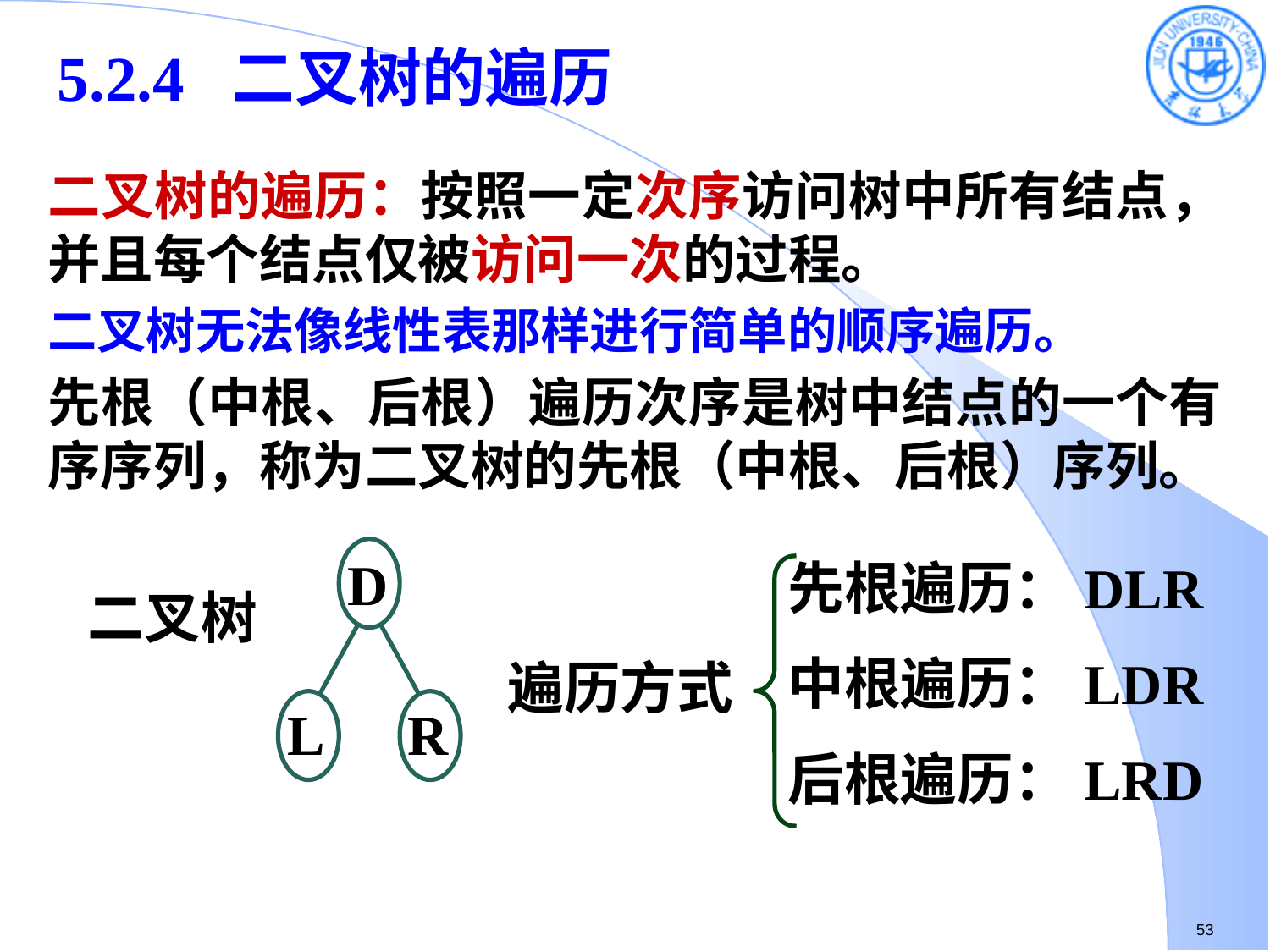

5.2.4  二叉树的遍历
二叉树的遍历：按照一定次序访问树中所有结点，并且每个结点仅被访问一次的过程。
二叉树无法像线性表那样进行简单的顺序遍历。
先根（中根、后根）遍历次序是树中结点的一个有序序列，称为二叉树的先根（中根、后根）序列。
D

二叉树

L

R

先根遍历：DLR
中根遍历：LDR
后根遍历：LRD

遍历方式